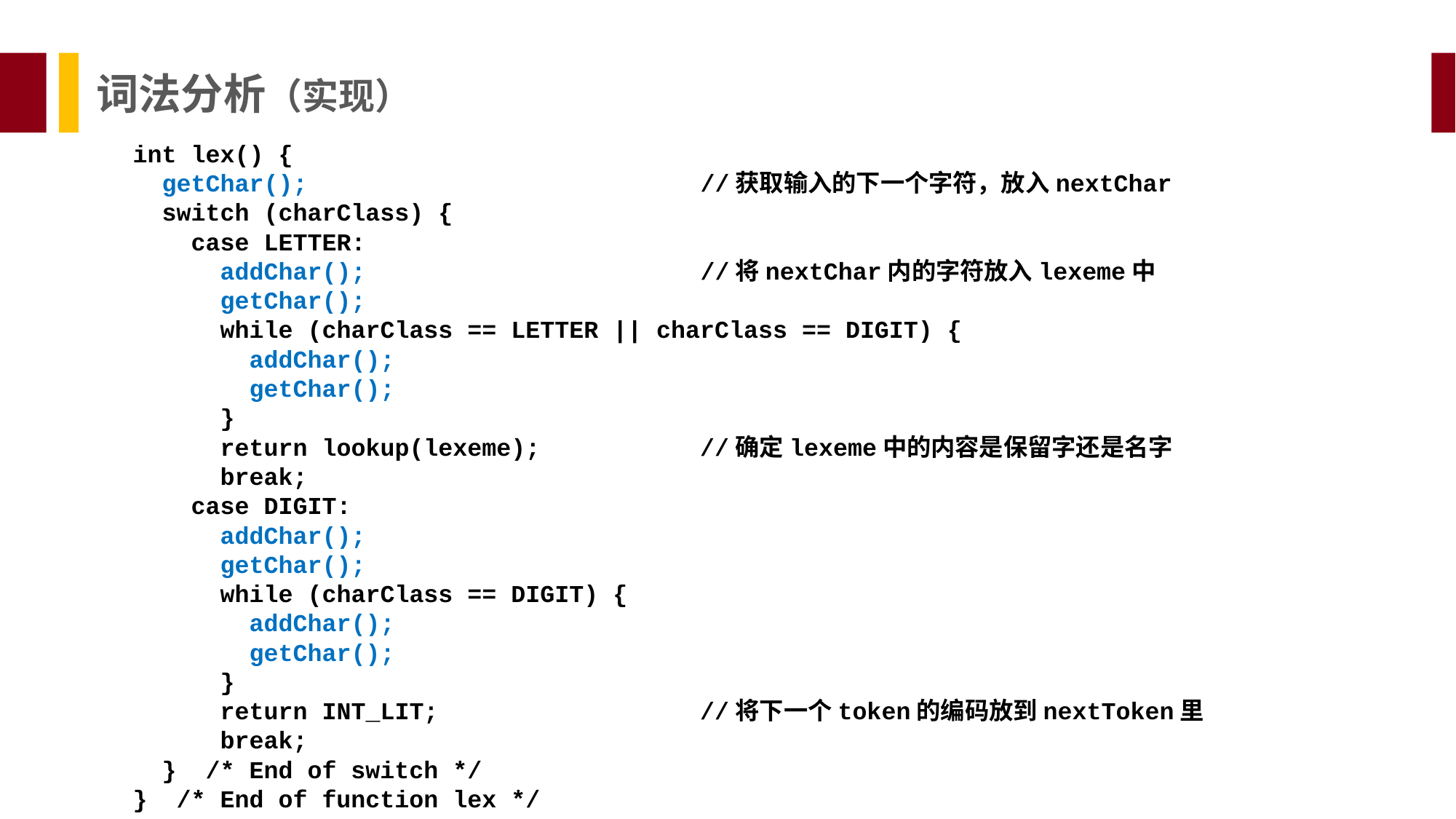

词法分析（实现）
int lex() {
  getChar();                           //获取输入的下一个字符，放入nextChar
  switch (charClass) {
    case LETTER:
      addChar();                       //将nextChar内的字符放入lexeme中
      getChar();
      while (charClass == LETTER || charClass == DIGIT) {
        addChar();
        getChar();
      }
      return lookup(lexeme);           //确定lexeme中的内容是保留字还是名字
      break;
    case DIGIT:
      addChar();
      getChar();
      while (charClass == DIGIT) {
        addChar();
        getChar();
      }
      return INT_LIT;                  //将下一个token的编码放到nextToken里
      break;
  }  /* End of switch */
}  /* End of function lex */